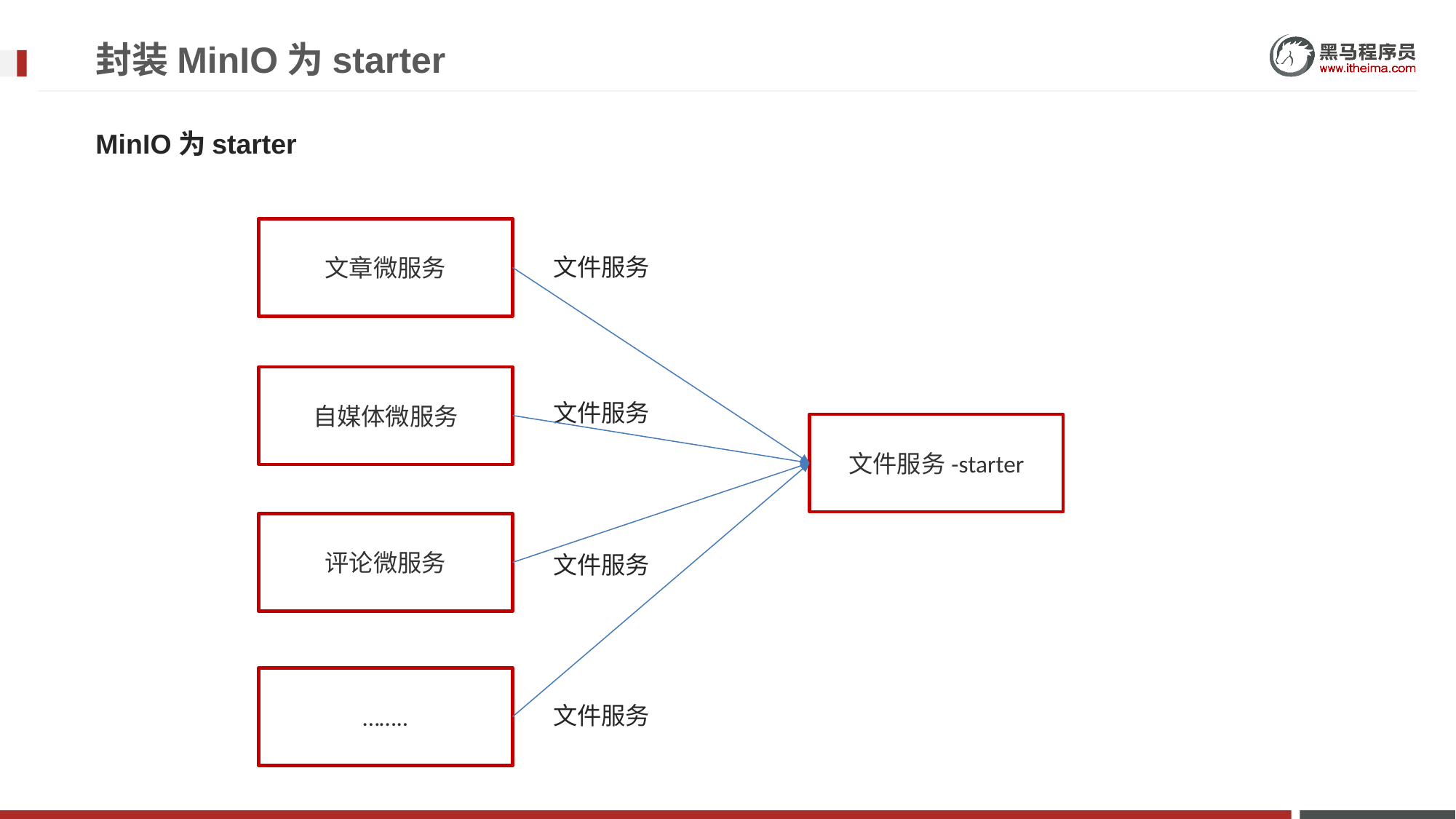

# 封装MinIO为starter
MinIO为starter
文章微服务
文件服务
自媒体微服务
文件服务
文件服务-starter
评论微服务
文件服务
……..
文件服务